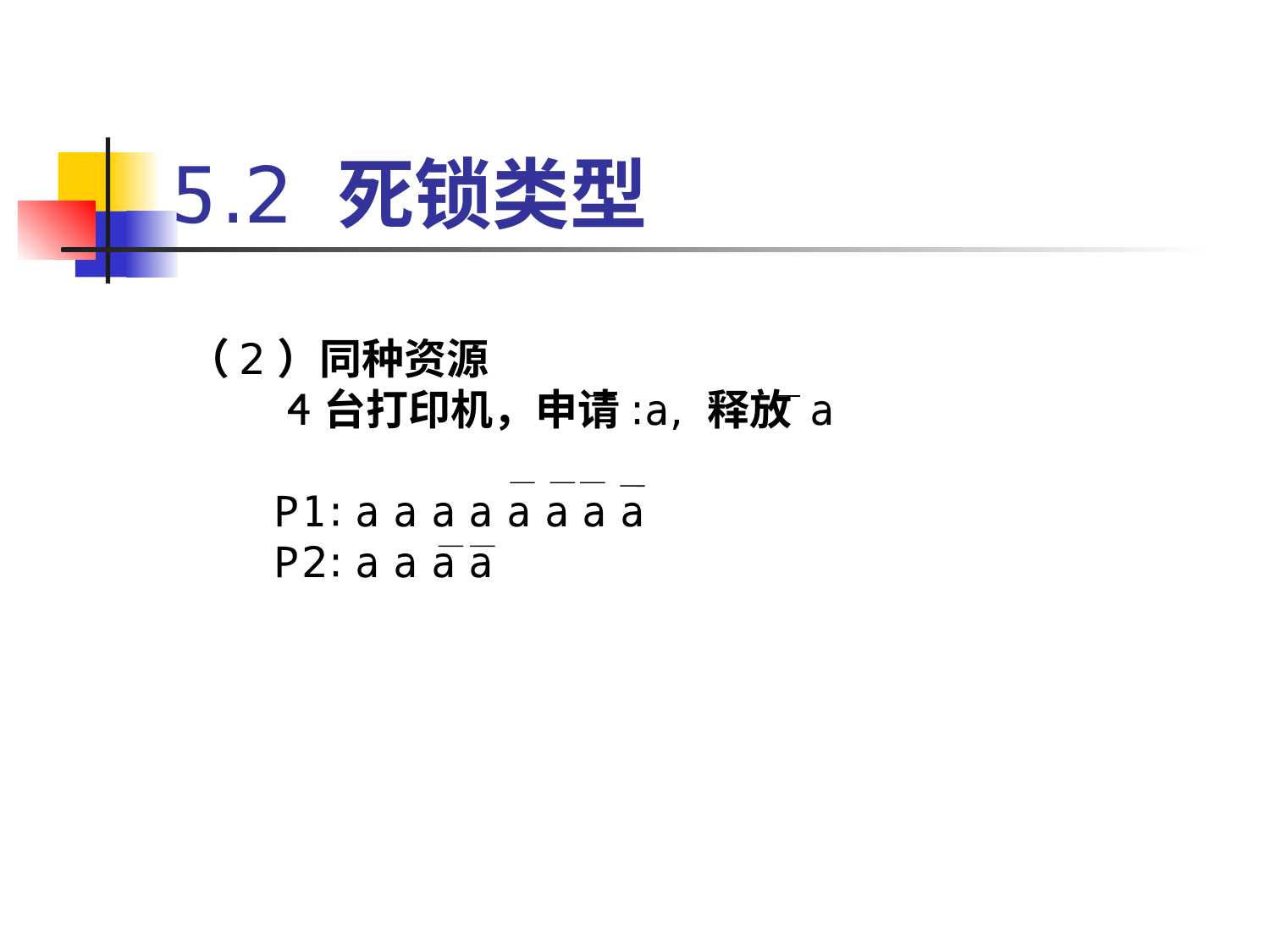

# 5.2 死锁类型
（2）同种资源
        4台打印机，申请:a, 释放 a

       P1: a a a a a a a a
       P2: a a a a